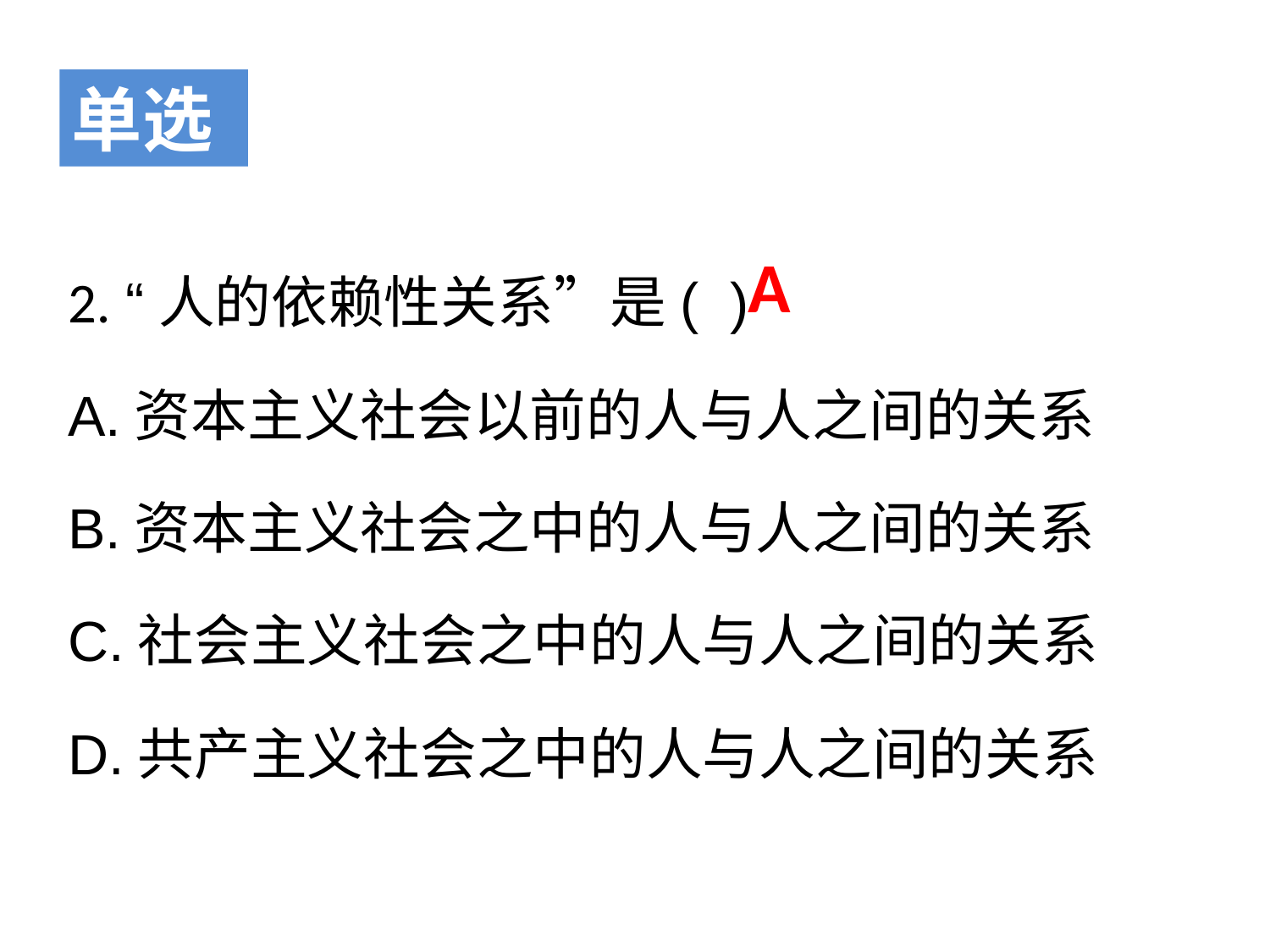

单选
2. “人的依赖性关系”是(  )
A.资本主义社会以前的人与人之间的关系
B.资本主义社会之中的人与人之间的关系
C.社会主义社会之中的人与人之间的关系
D.共产主义社会之中的人与人之间的关系
A